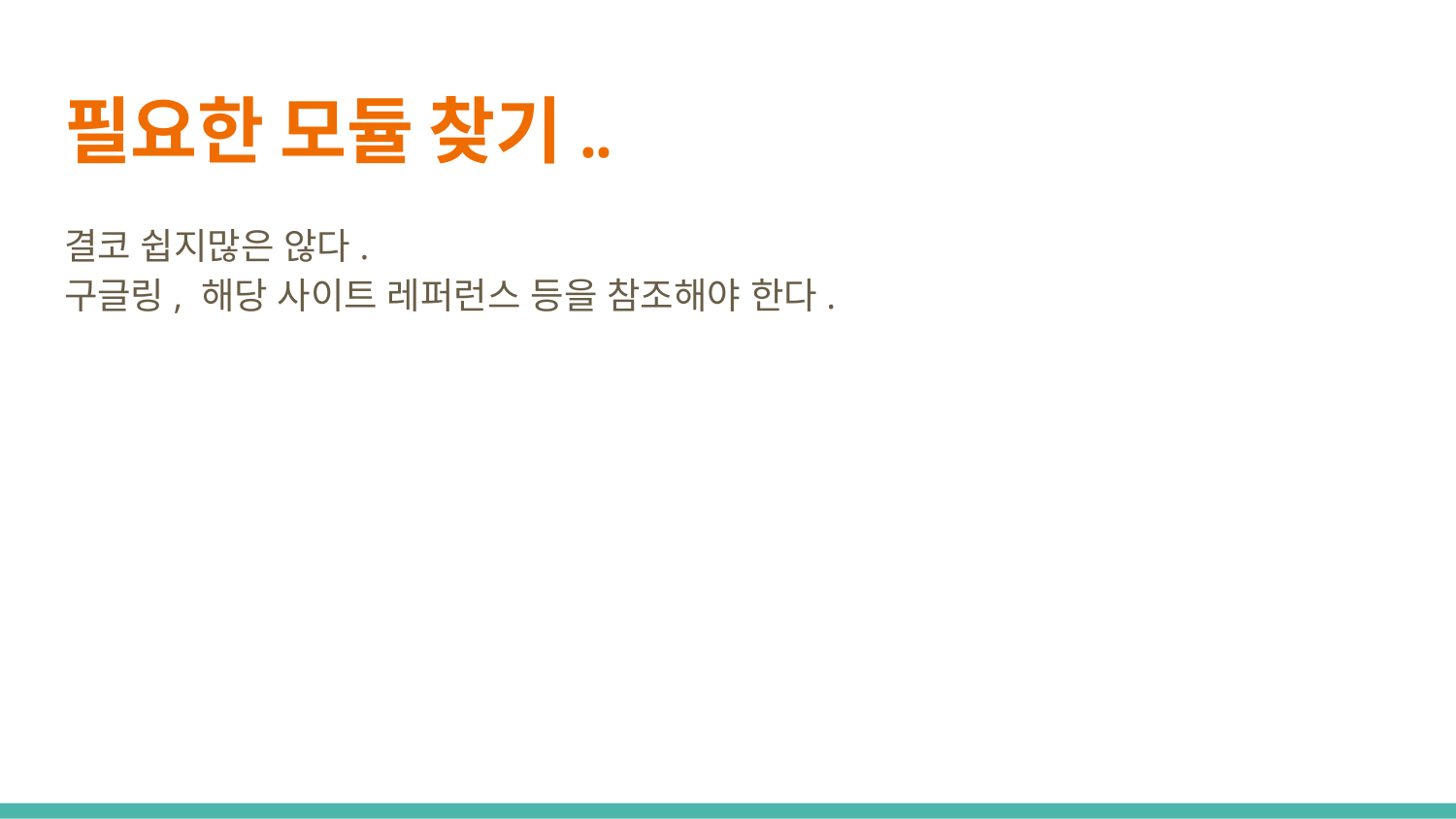

# 필요한 모듈 찾기..
결코 쉽지많은 않다.
구글링, 해당 사이트 레퍼런스 등을 참조해야 한다.